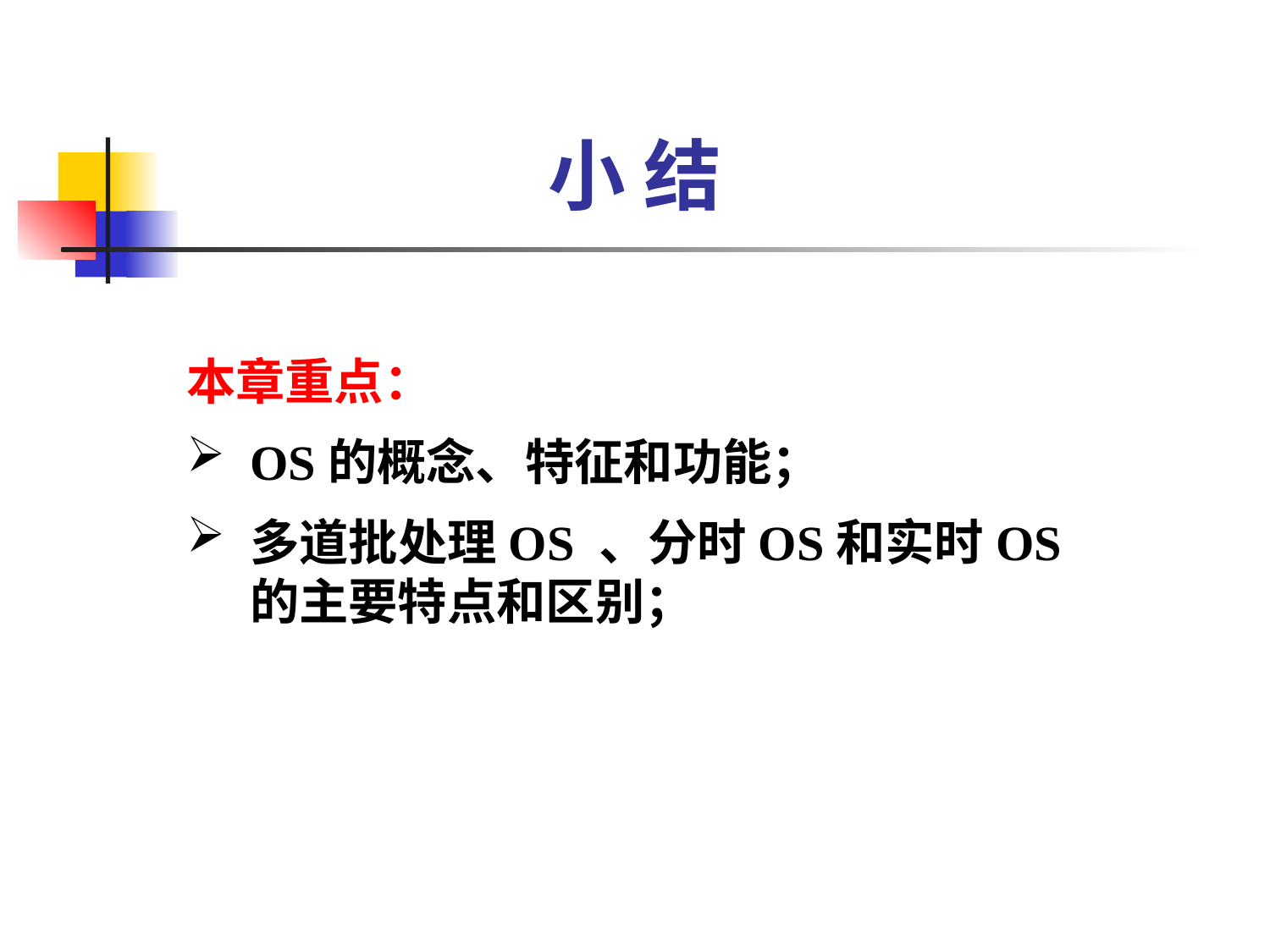

小 结

本章重点：
OS的概念、特征和功能；
多道批处理OS 、分时OS和实时OS的主要特点和区别；